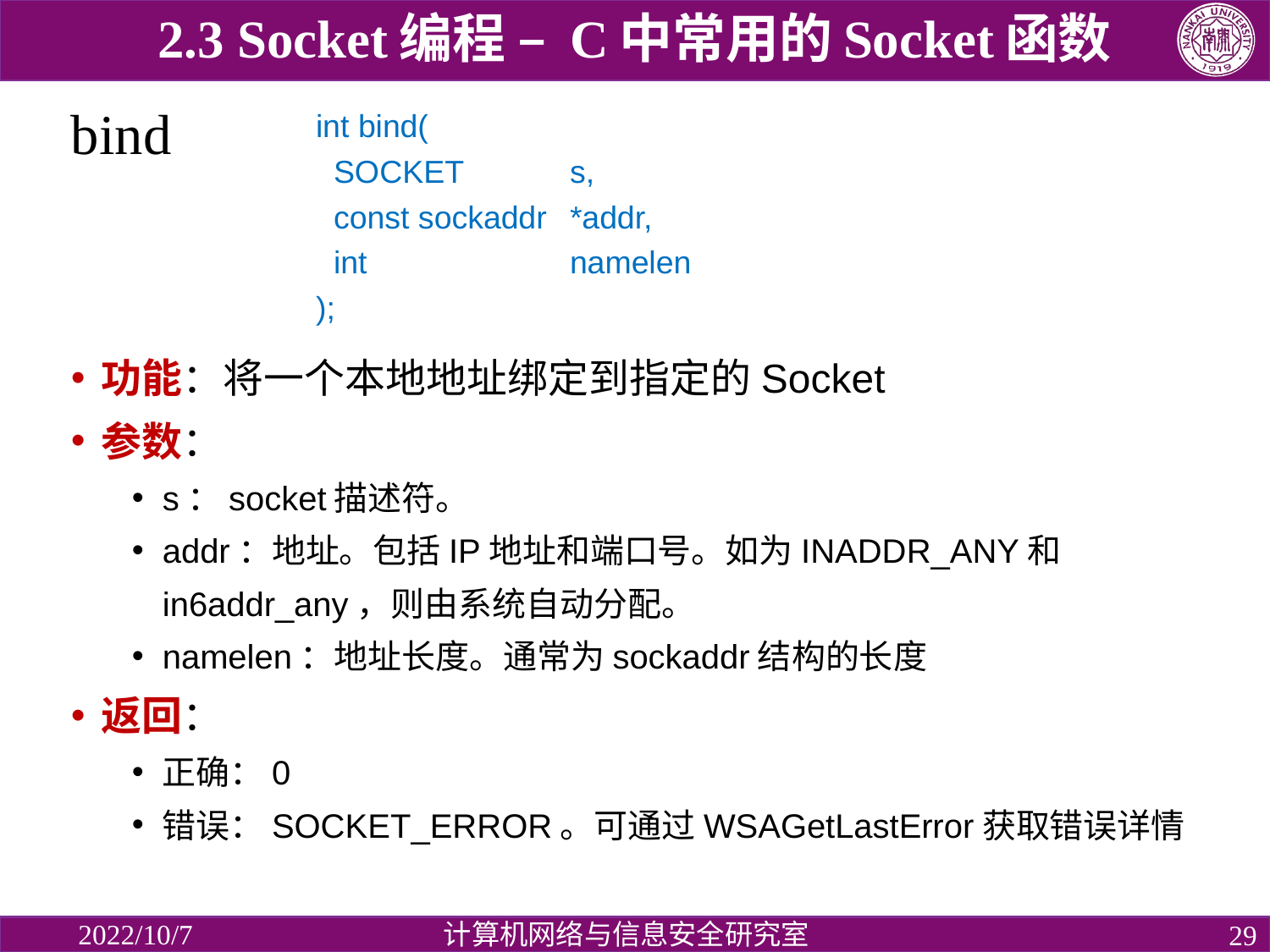

2.3 Socket编程 – C中常用的Socket函数
int bind(
  SOCKET         	s,
  const sockaddr 	*addr,
  int            	namelen
);
# bind
功能：将一个本地地址绑定到指定的Socket
参数：
s：socket描述符。
addr：地址。包括IP地址和端口号。如为INADDR_ANY和in6addr_any，则由系统自动分配。
namelen：地址长度。通常为sockaddr结构的长度
返回：
正确：0
错误：SOCKET_ERROR。可通过WSAGetLastError获取错误详情